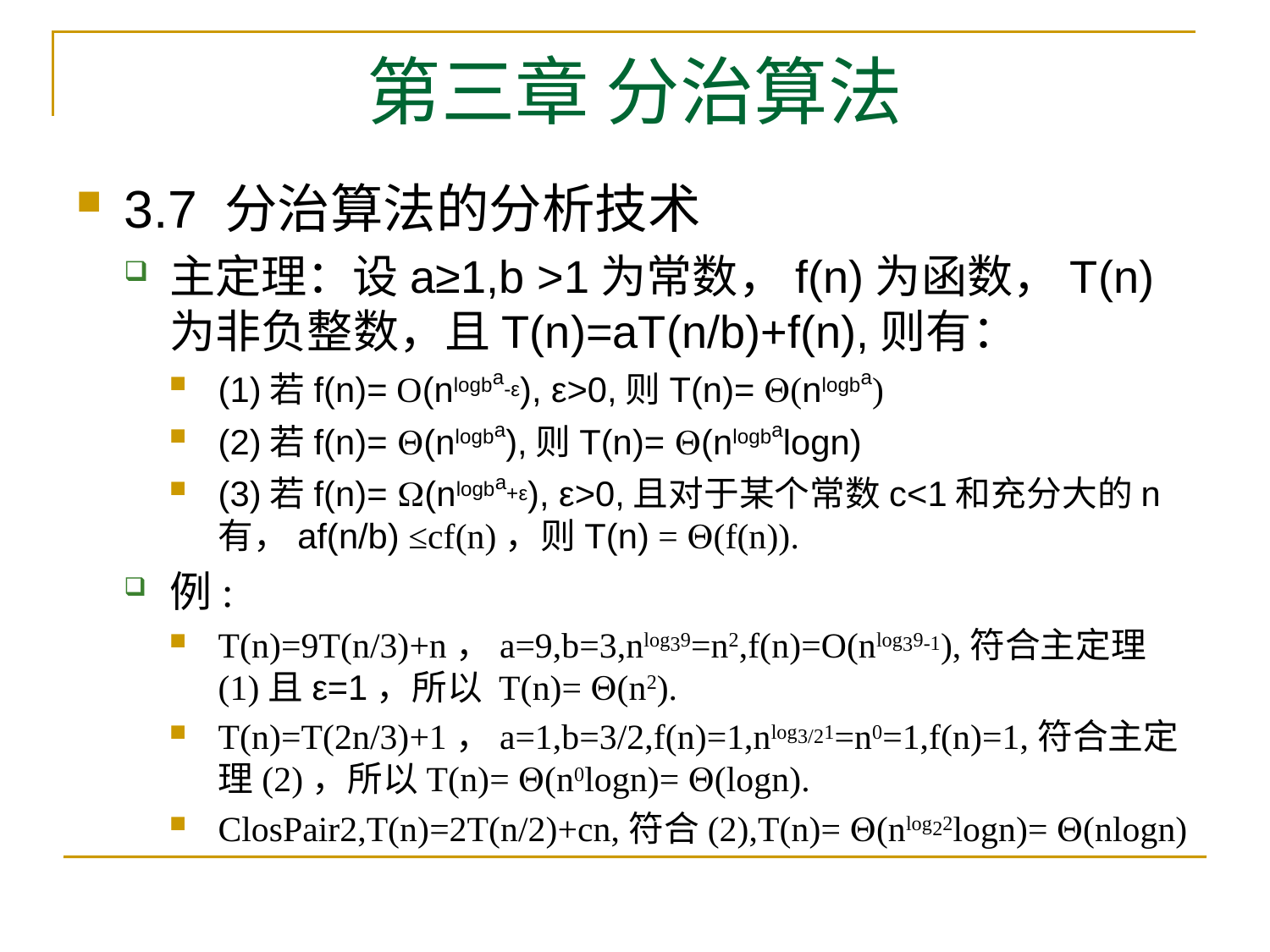

# 第三章 分治算法
3.7 分治算法的分析技术
主定理：设a≥1,b >1为常数，f(n)为函数，T(n)为非负整数，且T(n)=aT(n/b)+f(n),则有：
(1)若f(n)= O(nlogba-ε), ε>0,则T(n)= Θ(nlogba)
(2)若f(n)= Θ(nlogba),则T(n)= Θ(nlogbalogn)
(3)若f(n)= Ω(nlogba+ε), ε>0,且对于某个常数c<1和充分大的n有，af(n/b) ≤cf(n)，则T(n) = Θ(f(n)).
例:
T(n)=9T(n/3)+n，a=9,b=3,nlog39=n2,f(n)=O(nlog39-1),符合主定理(1)且ε=1，所以 T(n)= Θ(n2).
T(n)=T(2n/3)+1，a=1,b=3/2,f(n)=1,nlog3/21=n0=1,f(n)=1,符合主定理(2)，所以T(n)= Θ(n0logn)= Θ(logn).
ClosPair2,T(n)=2T(n/2)+cn,符合(2),T(n)= Θ(nlog22logn)= Θ(nlogn)